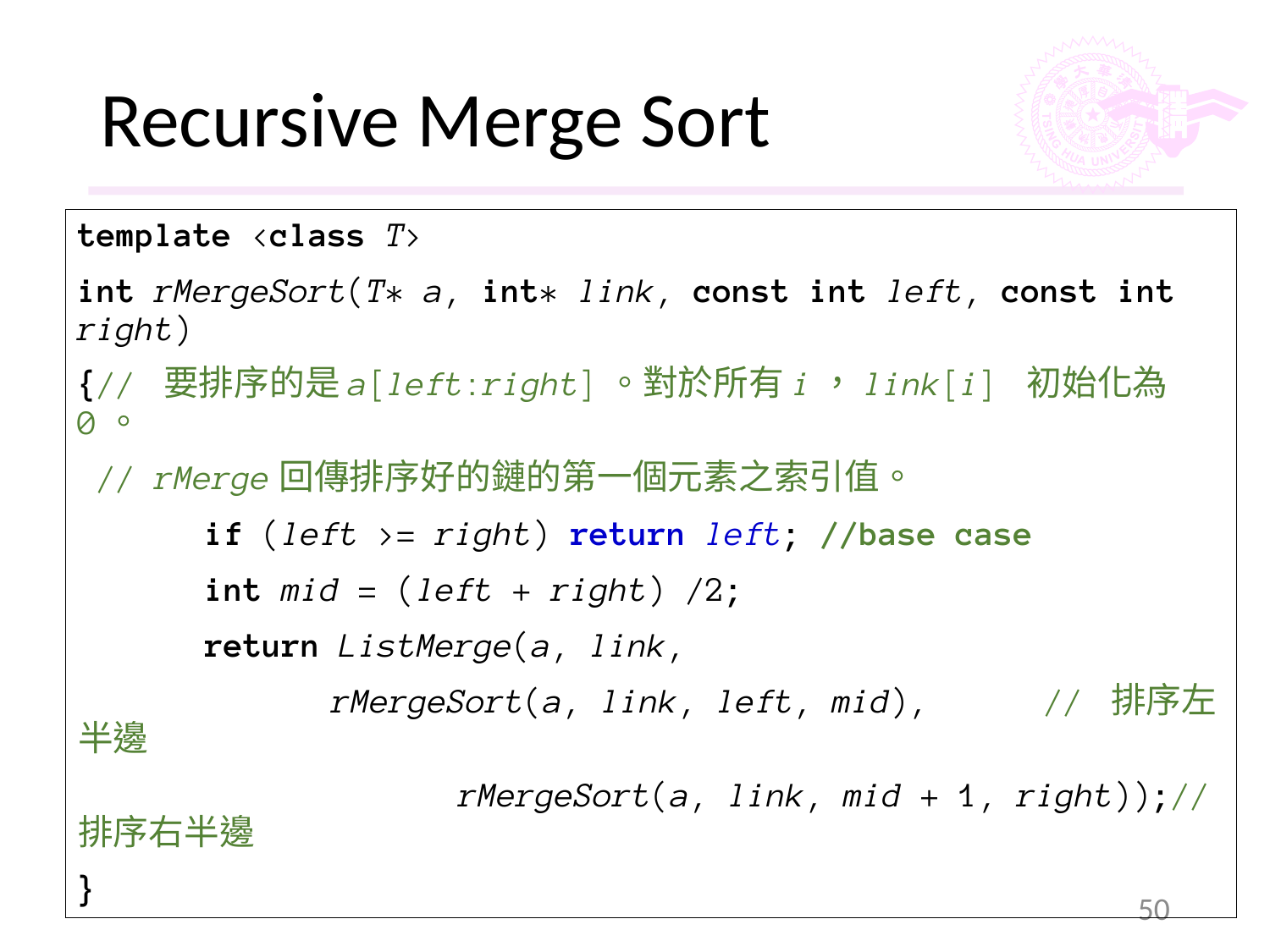

# Recursive Merge Sort
template <class T>
int rMergeSort(T* a, int* link, const int left, const int right)
{// 要排序的是a[left:right]。對於所有i，link[i] 初始化為0。
 // rMerge回傳排序好的鏈的第一個元素之索引值。
	if (left >= right) return left; //base case
	int mid = (left + right) /2;
	return ListMerge(a, link,
   		rMergeSort(a, link, left, mid),      // 排序左半邊
  			rMergeSort(a, link, mid + 1, right));// 排序右半邊
}
50